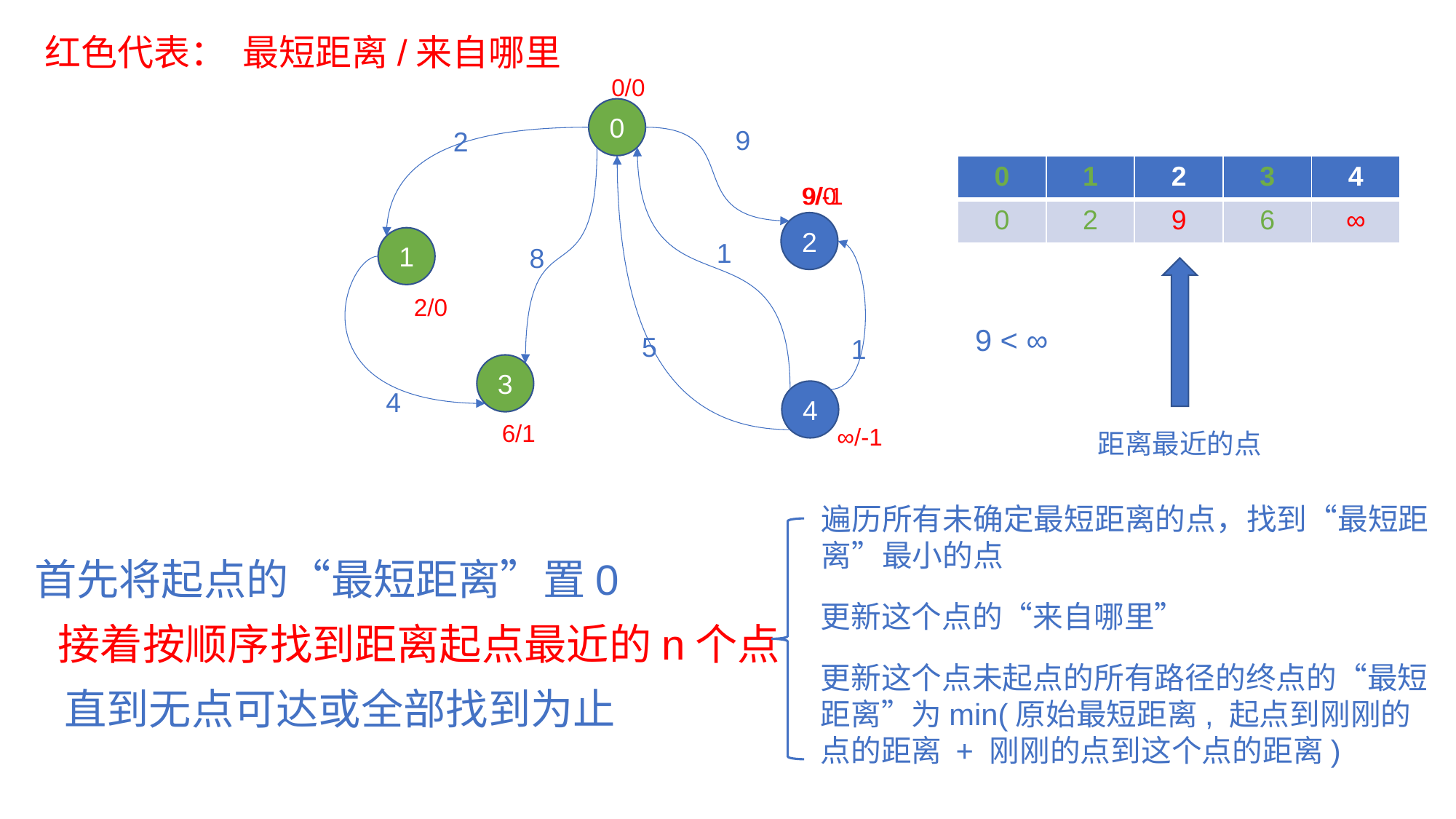

红色代表：  最短距离/来自哪里
0/0
0
9
2
| 0 | 1 | 2 | 3 | 4 |
| --- | --- | --- | --- | --- |
| 0 | 2 | 9 | 6 | ∞ |
9/-1
9/0
2
1
1
8

距离最近的点
2/0
9 < ∞
5
1
3
4
4
6/1
∞/-1
遍历所有未确定最短距离的点，找到“最短距离”最小的点

首先将起点的“最短距离”置0
更新这个点的“来自哪里”
接着按顺序找到距离起点最近的n个点
更新这个点未起点的所有路径的终点的“最短距离”为min(原始最短距离, 起点到刚刚的点的距离 + 刚刚的点到这个点的距离)
直到无点可达或全部找到为止